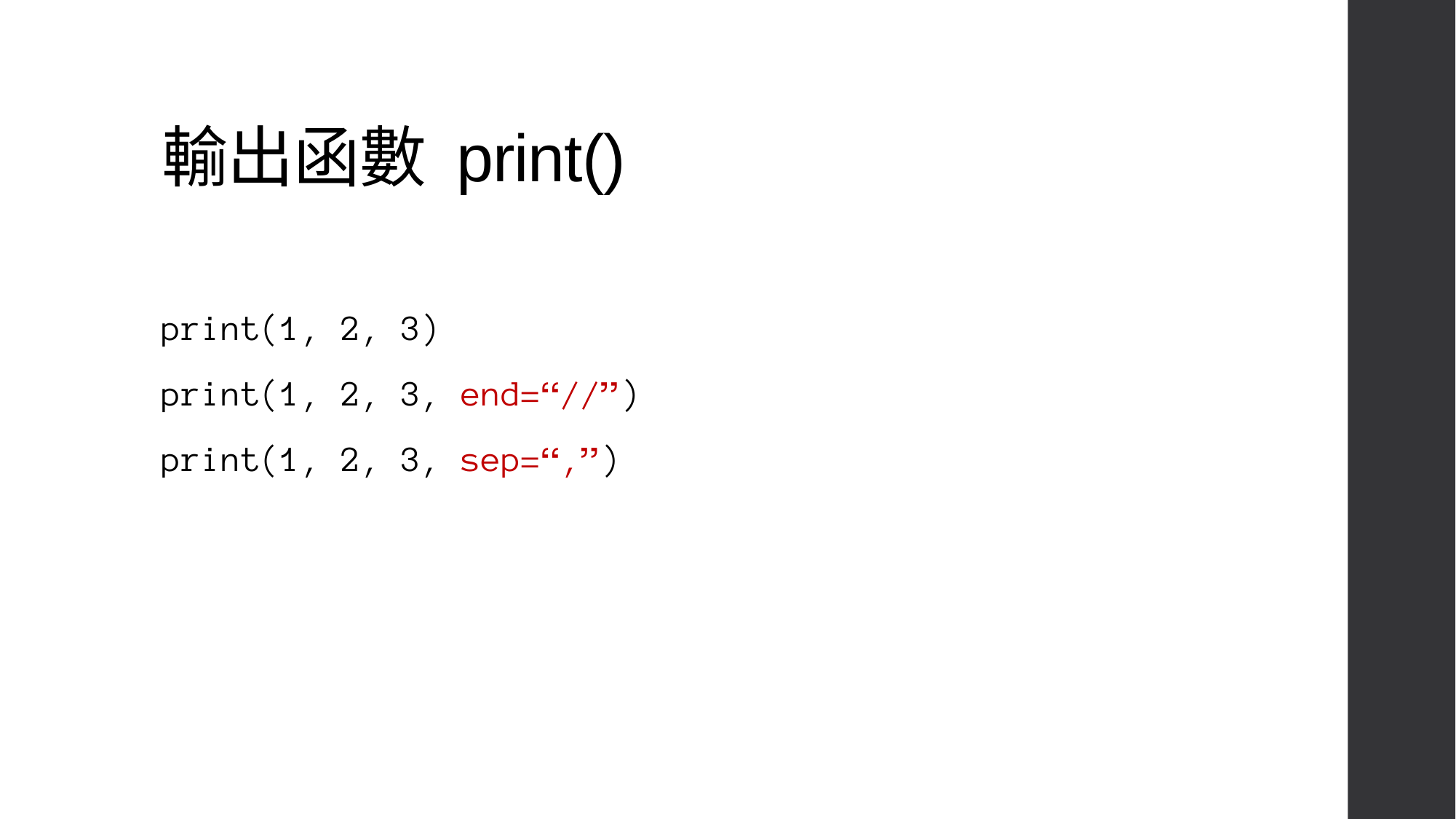

# 輸出函數 print()
print(1, 2, 3)
print(1, 2, 3, end=“//”)
print(1, 2, 3, sep=“,”)